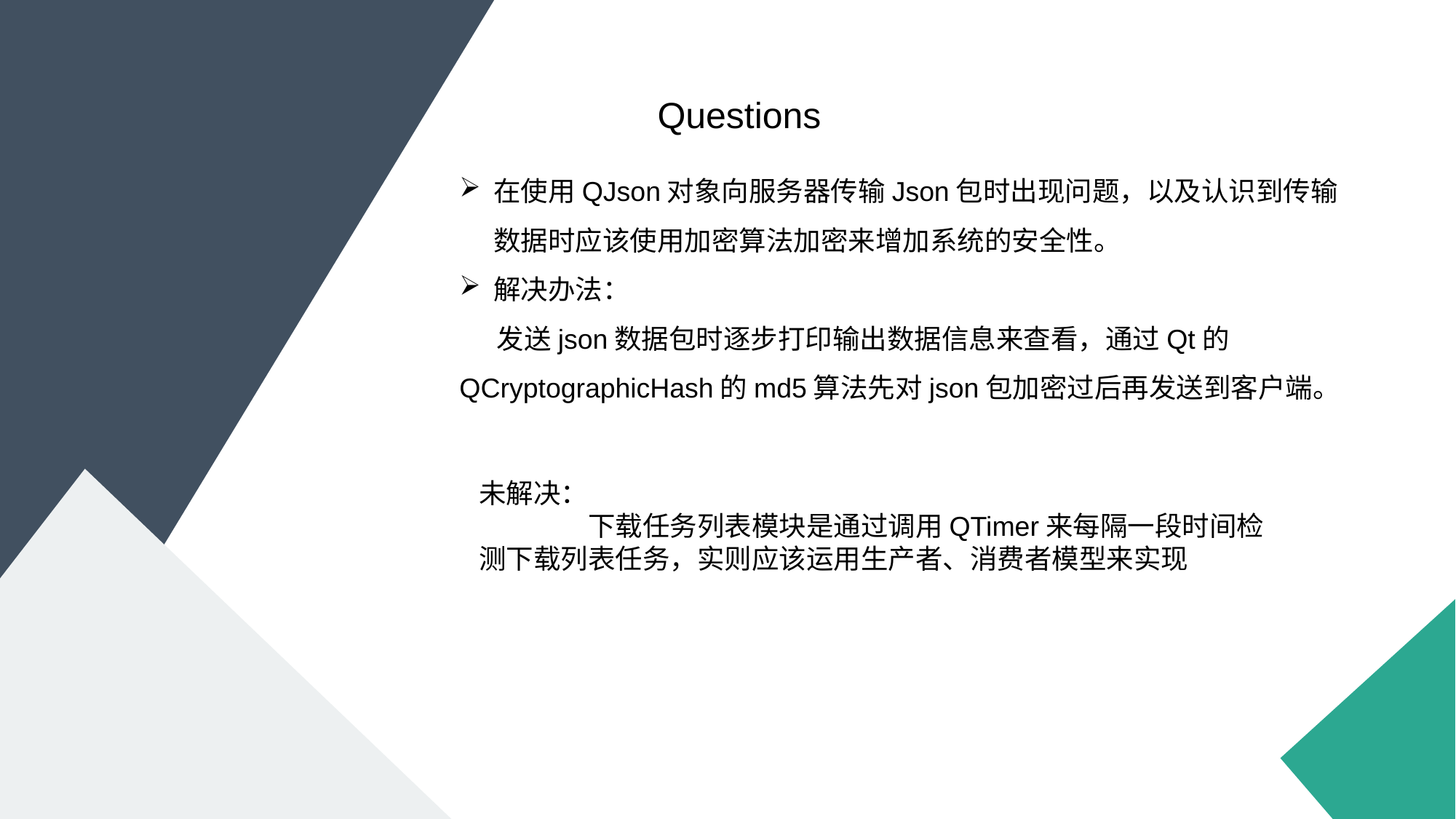

Questions
在使用QJson对象向服务器传输Json包时出现问题，以及认识到传输数据时应该使用加密算法加密来增加系统的安全性。
解决办法：
     发送json数据包时逐步打印输出数据信息来查看，通过Qt的  QCryptographicHash的md5算法先对json包加密过后再发送到客户端。

未解决：
	下载任务列表模块是通过调用QTimer来每隔一段时间检测下载列表任务，实则应该运用生产者、消费者模型来实现